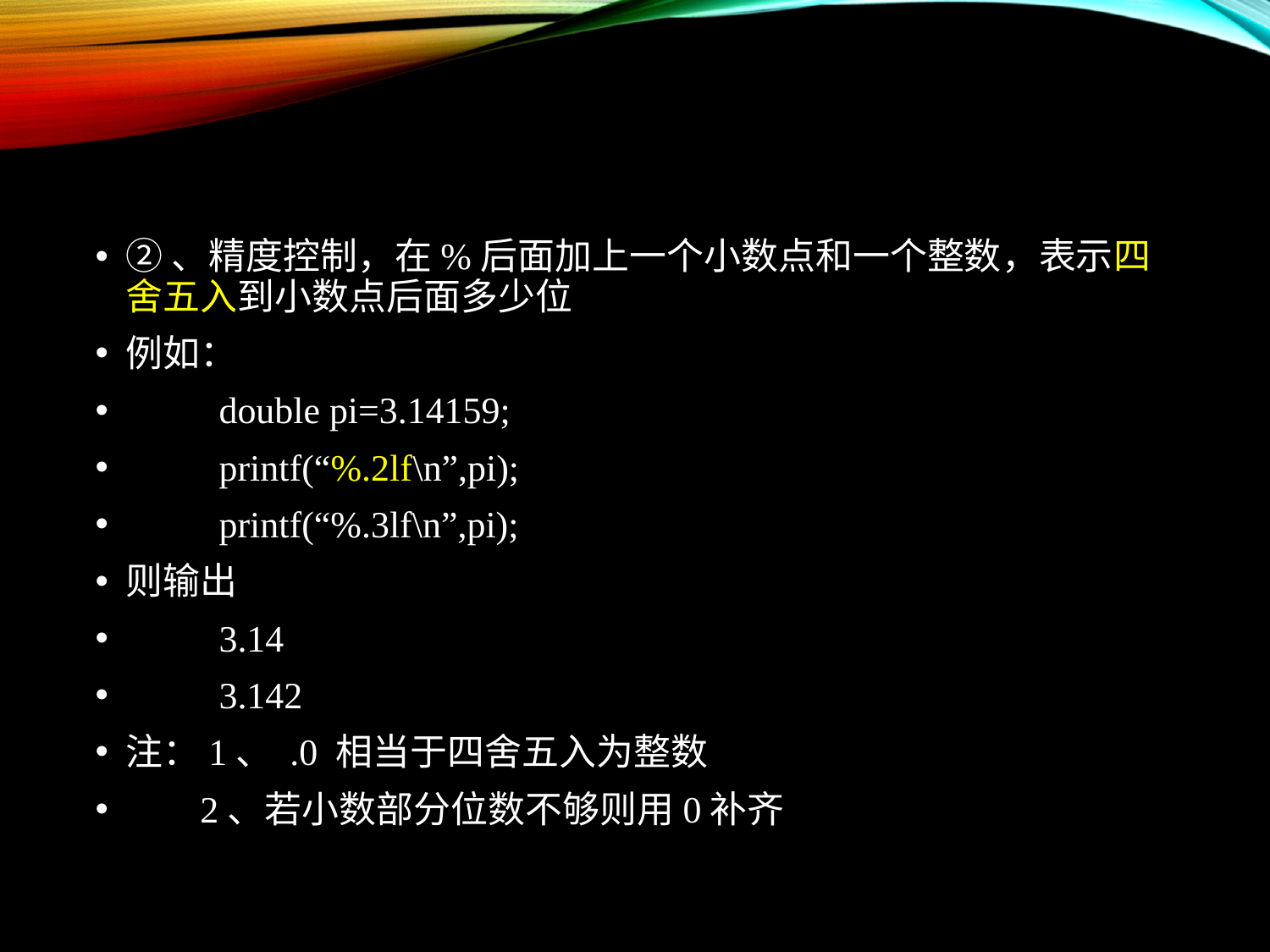

②、精度控制，在%后面加上一个小数点和一个整数，表示四舍五入到小数点后面多少位
例如：
          double pi=3.14159;
          printf(“%.2lf\n”,pi);
          printf(“%.3lf\n”,pi);
则输出
          3.14
          3.142
注：1、 .0 相当于四舍五入为整数
        2、若小数部分位数不够则用0补齐